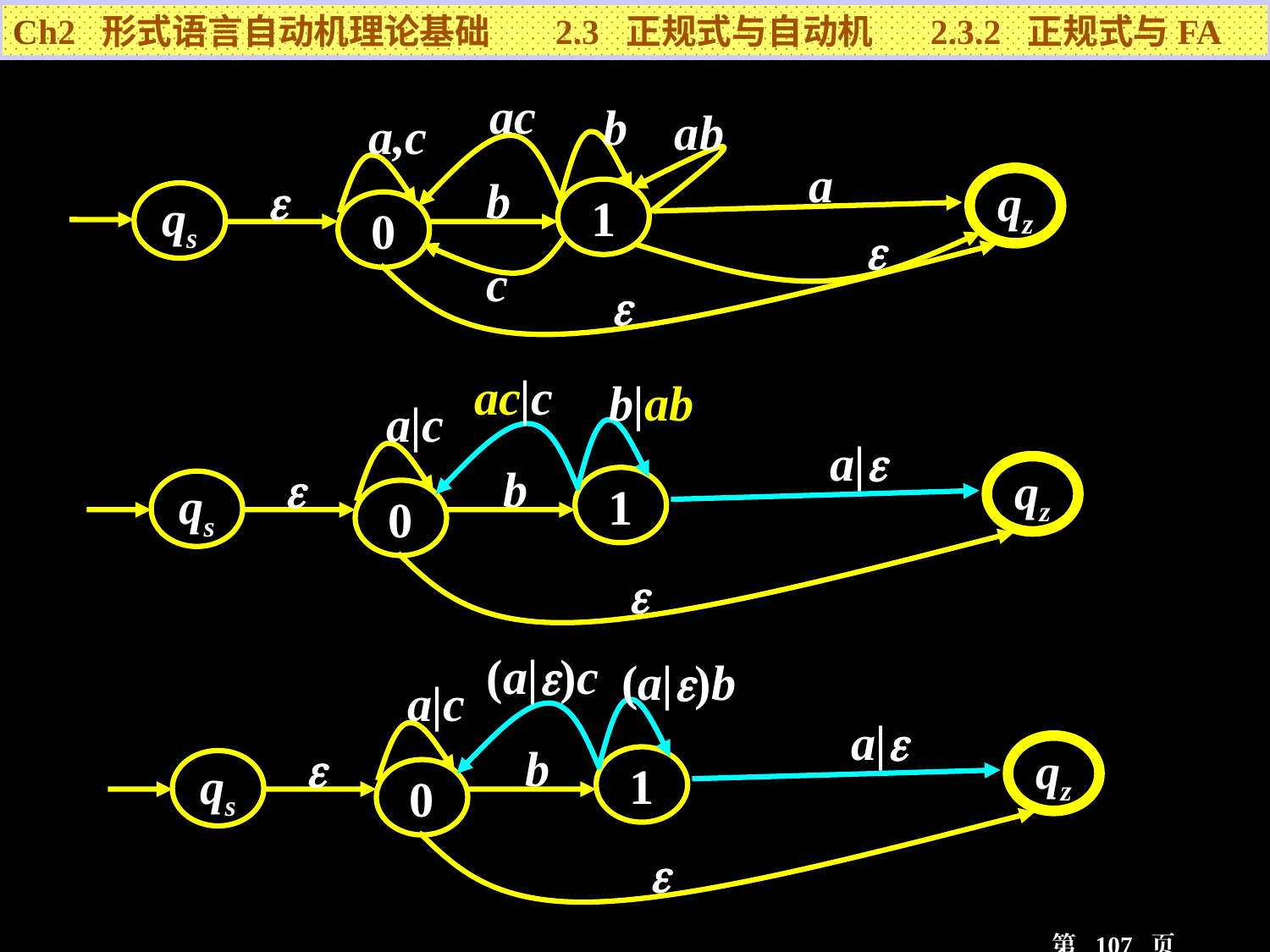

Ch2  形式语言自动机理论基础       2.3  正规式与自动机      2.3.2  正规式与FA
ac
b
a,c

b
ε
qz
1
qs
0
ε

c
ε
ab

a

ac|c
b|ab
a|c

a|ε

b
ε
qz
1
qs
0

ε

(a|ε)c
(a|ε)b
a|c

a|ε

b
ε
qz
1
qs
0

ε